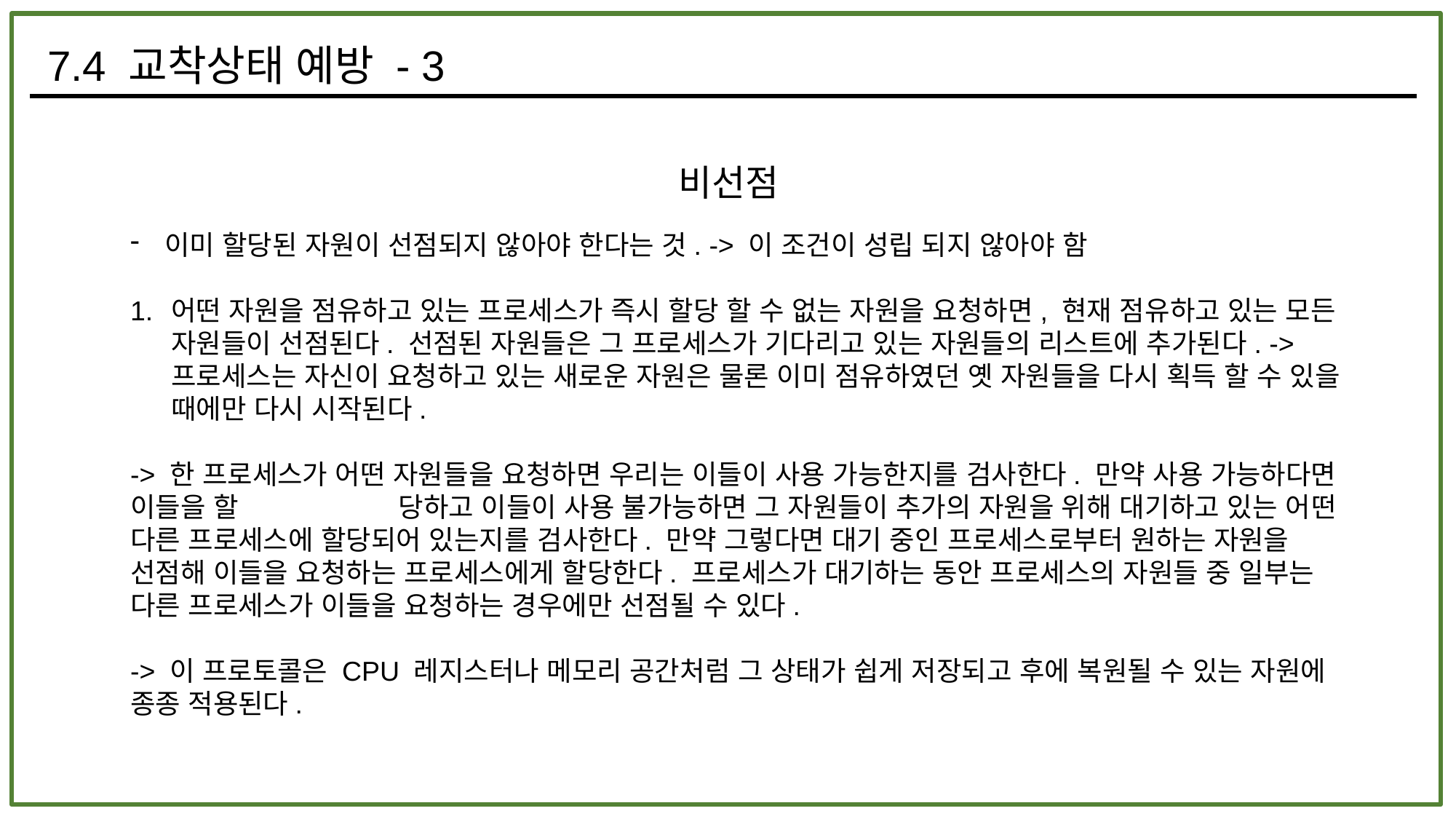

7.4 교착상태 예방 - 3
비선점
이미 할당된 자원이 선점되지 않아야 한다는 것. -> 이 조건이 성립 되지 않아야 함

어떤 자원을 점유하고 있는 프로세스가 즉시 할당 할 수 없는 자원을 요청하면, 현재 점유하고 있는 모든 자원들이 선점된다. 선점된 자원들은 그 프로세스가 기다리고 있는 자원들의 리스트에 추가된다. -> 프로세스는 자신이 요청하고 있는 새로운 자원은 물론 이미 점유하였던 옛 자원들을 다시 획득 할 수 있을 때에만 다시 시작된다.

-> 한 프로세스가 어떤 자원들을 요청하면 우리는 이들이 사용 가능한지를 검사한다. 만약 사용 가능하다면 이들을 할                     당하고 이들이 사용 불가능하면 그 자원들이 추가의 자원을 위해 대기하고 있는 어떤 다른 프로세스에 할당되어 있는지를 검사한다. 만약 그렇다면 대기 중인 프로세스로부터 원하는 자원을 선점해 이들을 요청하는 프로세스에게 할당한다. 프로세스가 대기하는 동안 프로세스의 자원들 중 일부는 다른 프로세스가 이들을 요청하는 경우에만 선점될 수 있다.

-> 이 프로토콜은 CPU 레지스터나 메모리 공간처럼 그 상태가 쉽게 저장되고 후에 복원될 수 있는 자원에 종종 적용된다.